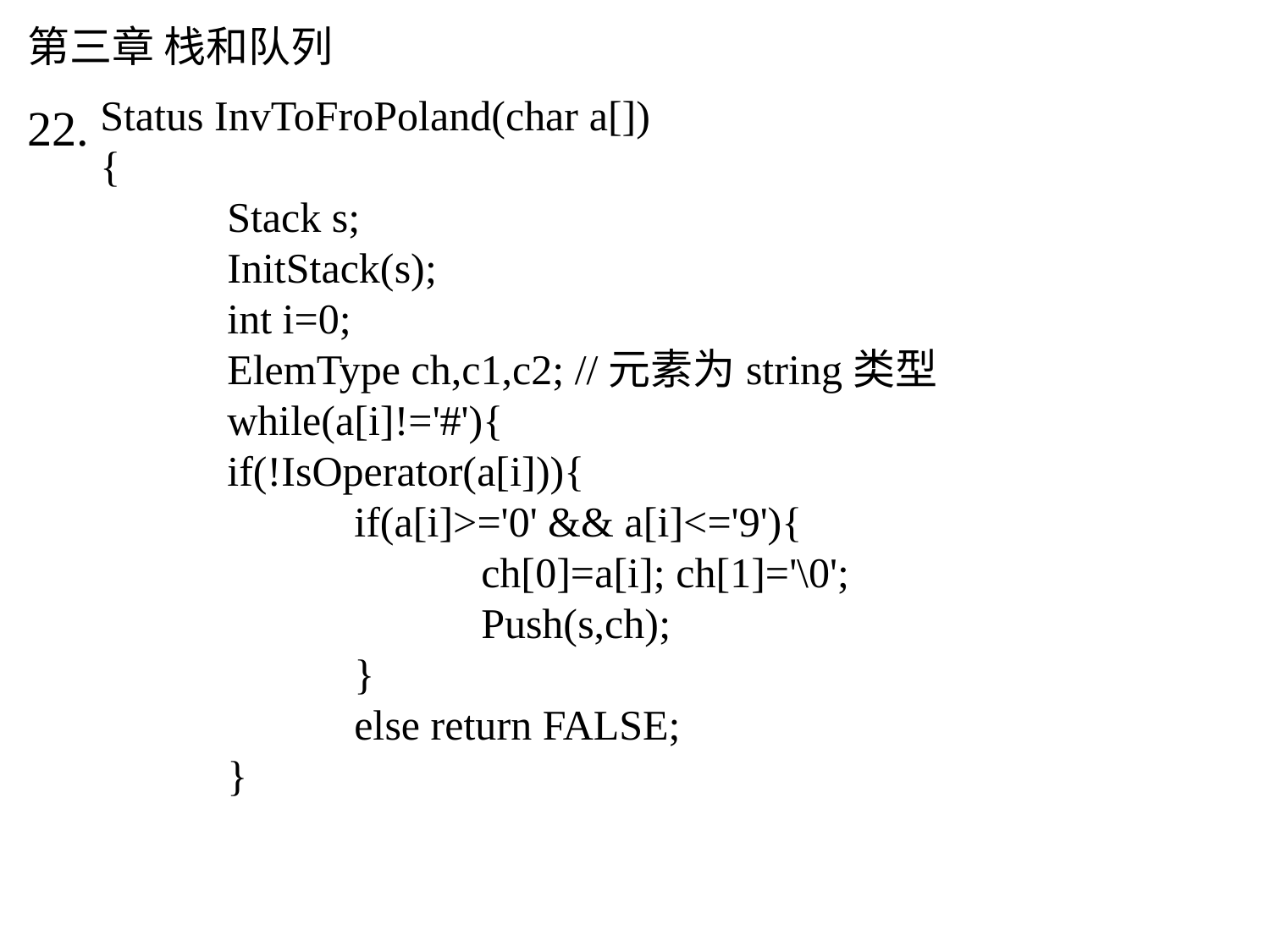

# 第三章 栈和队列
Status InvToFroPoland(char a[])
{
	Stack s;
	InitStack(s);
	int i=0;
	ElemType ch,c1,c2; //元素为string类型
	while(a[i]!='#'){
	if(!IsOperator(a[i])){
		if(a[i]>='0' && a[i]<='9'){
			ch[0]=a[i]; ch[1]='\0';
			Push(s,ch);
		}
		else return FALSE;
	}
22.